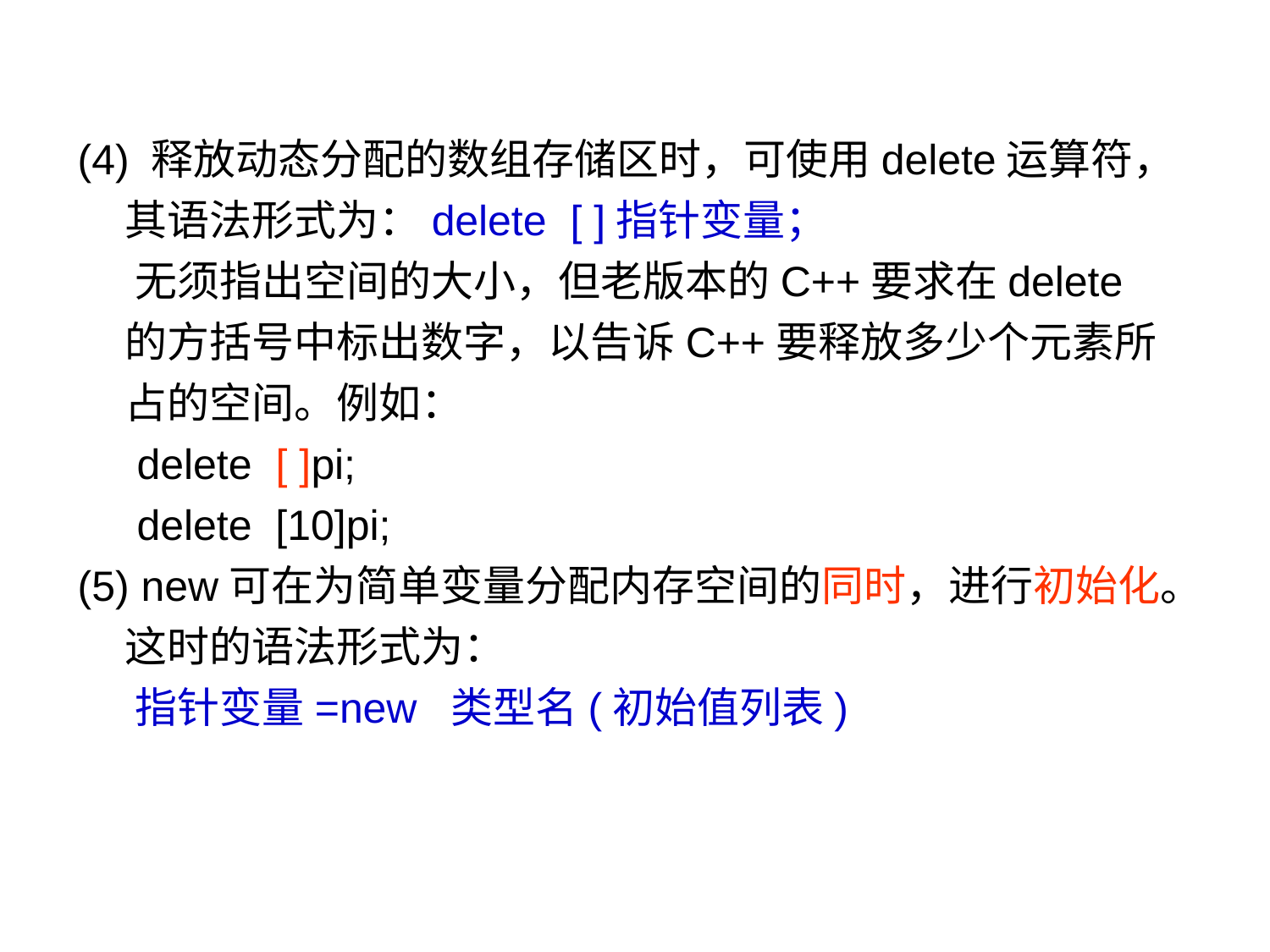

(4) 释放动态分配的数组存储区时，可使用delete运算符，其语法形式为：delete  [ ]指针变量；
     无须指出空间的大小，但老版本的C++要求在delete的方括号中标出数字，以告诉C++要释放多少个元素所占的空间。例如：
     delete  [ ]pi;
     delete  [10]pi;
(5) new可在为简单变量分配内存空间的同时，进行初始化。这时的语法形式为：
     指针变量=new  类型名(初始值列表)